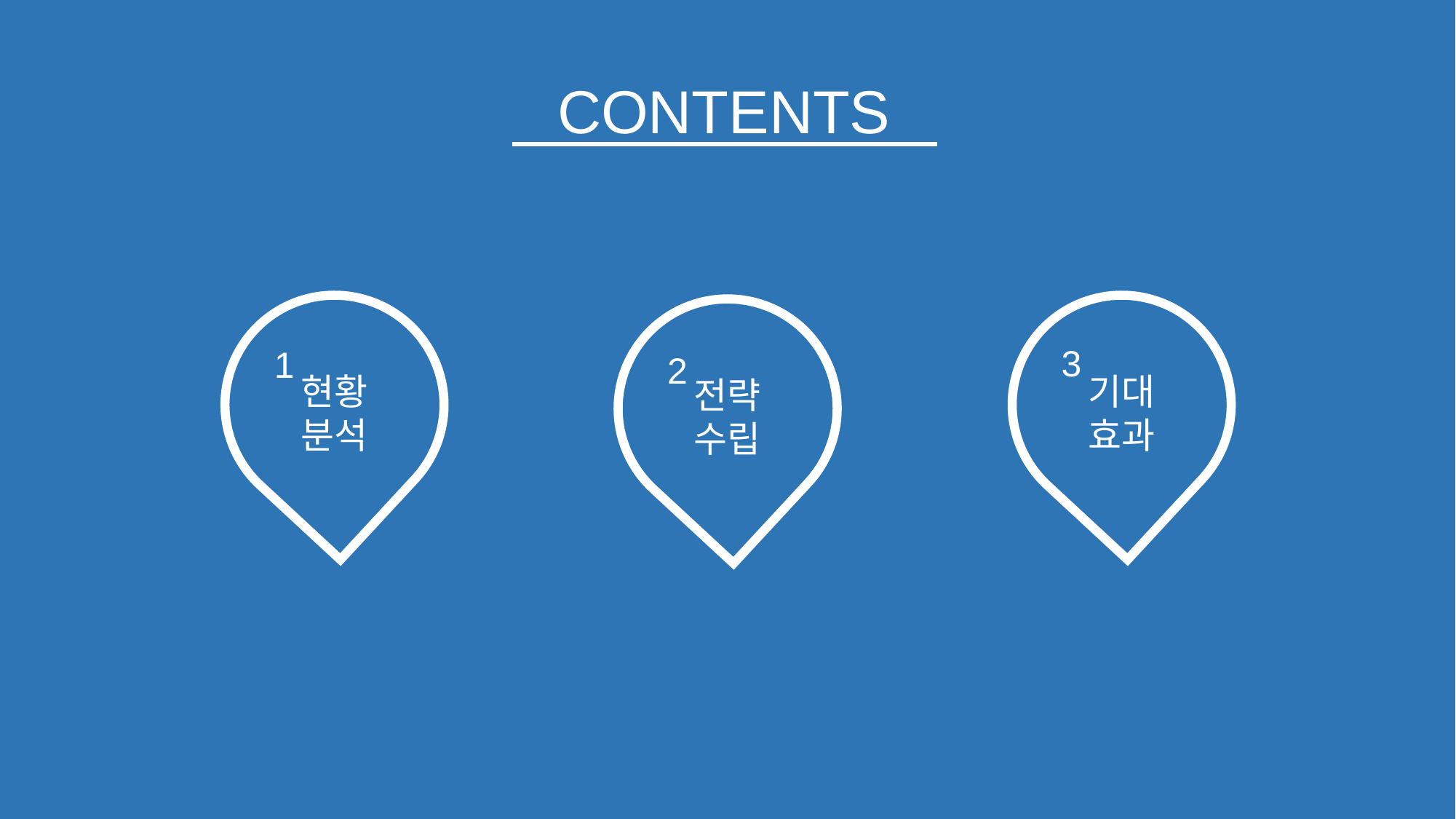

CONTENTS

3
1
2
현황
분석
기대
효과
전략
수립